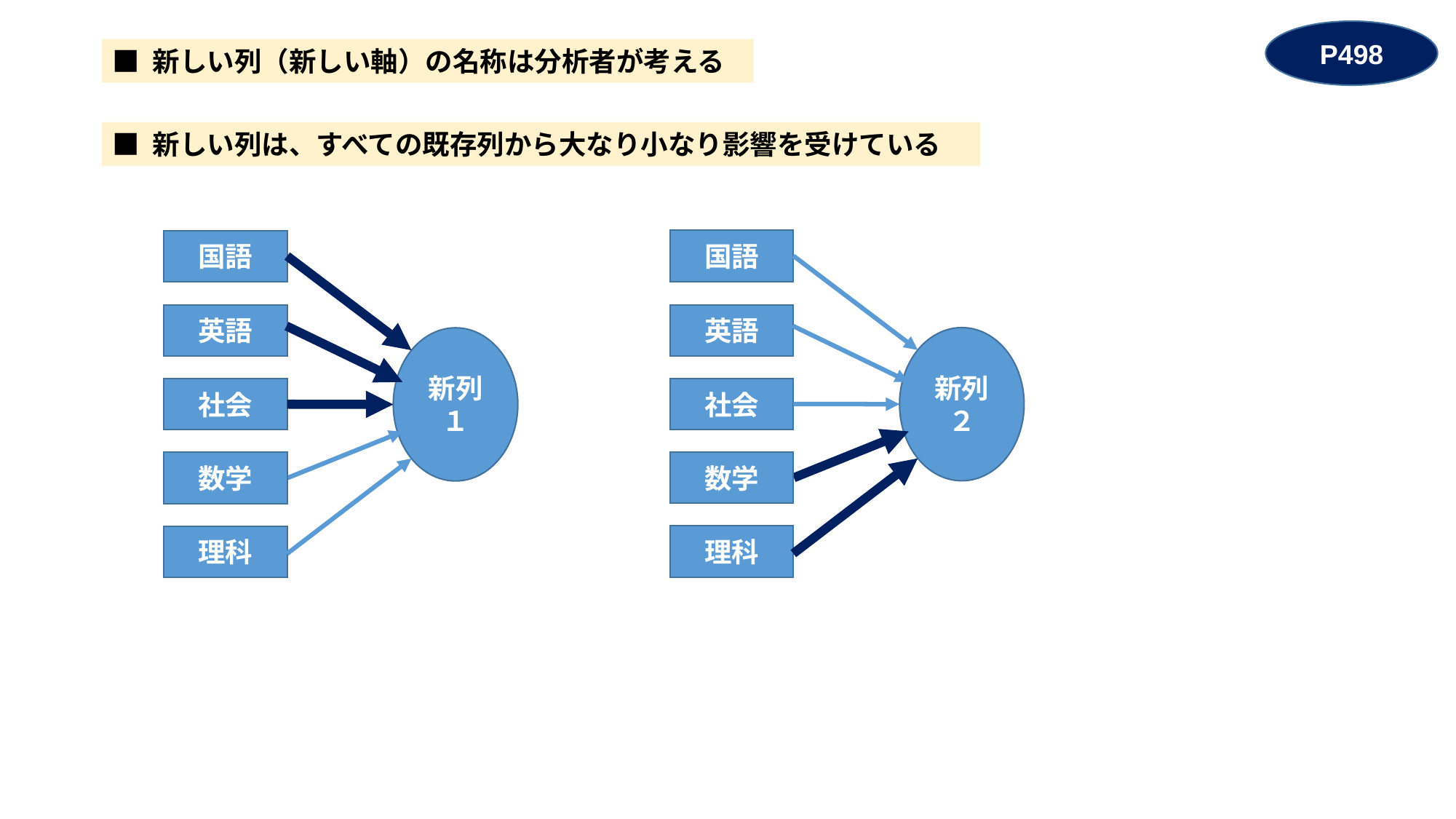

P498
■ 新しい列（新しい軸）の名称は分析者が考える
■ 新しい列は、すべての既存列から大なり小なり影響を受けている
国語
国語
英語
英語
新列２
新列１
社会
社会
数学
数学
理科
理科